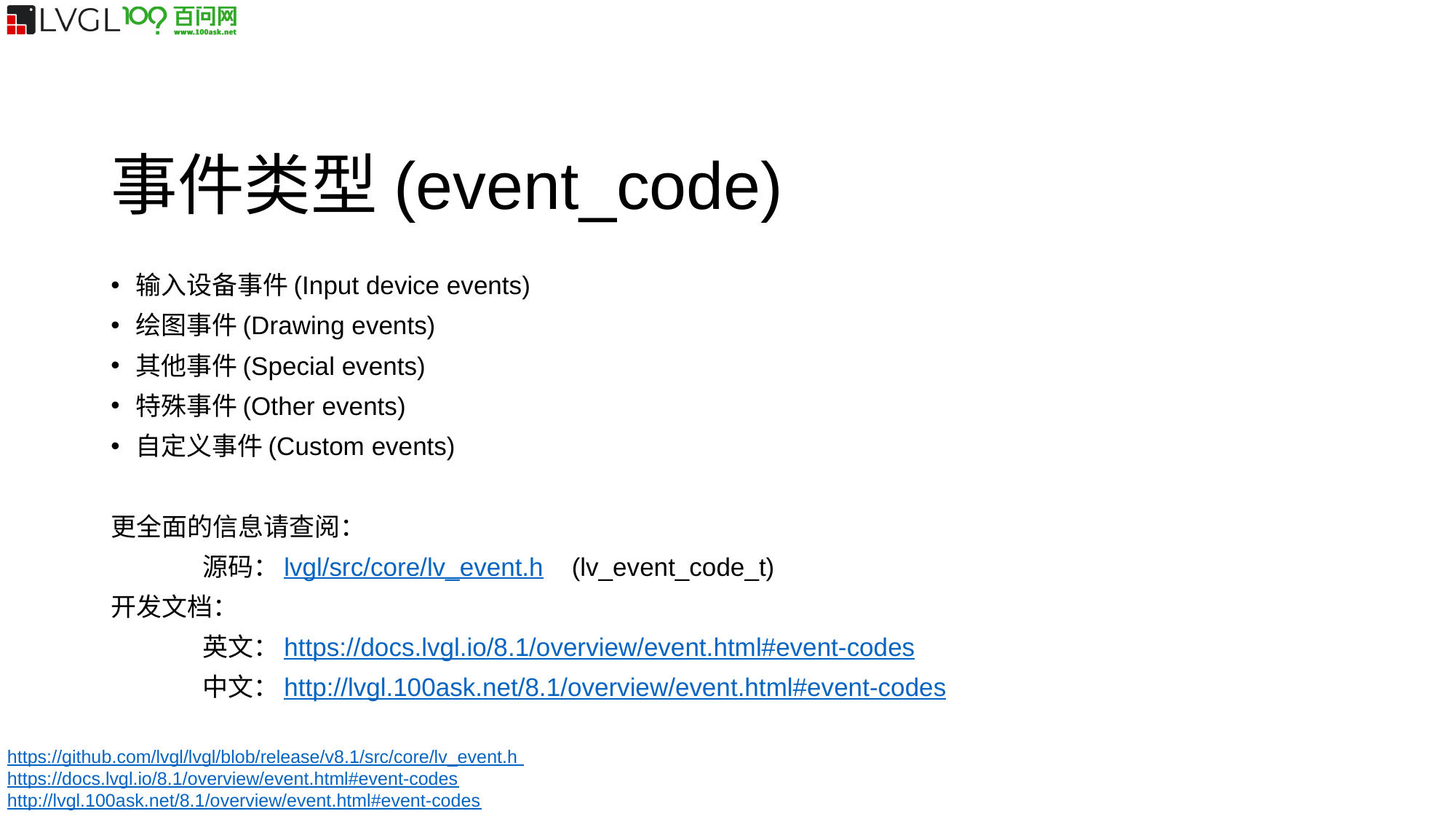

事件类型(event_code)
输入设备事件(Input device events)
绘图事件(Drawing events)
其他事件(Special events)
特殊事件(Other events)
自定义事件(Custom events)

更全面的信息请查阅：
	源码：lvgl/src/core/lv_event.h    (lv_event_code_t)
开发文档：
	英文：https://docs.lvgl.io/8.1/overview/event.html#event-codes
	中文：http://lvgl.100ask.net/8.1/overview/event.html#event-codes
https://github.com/lvgl/lvgl/blob/release/v8.1/src/core/lv_event.h
https://docs.lvgl.io/8.1/overview/event.html#event-codes
http://lvgl.100ask.net/8.1/overview/event.html#event-codes